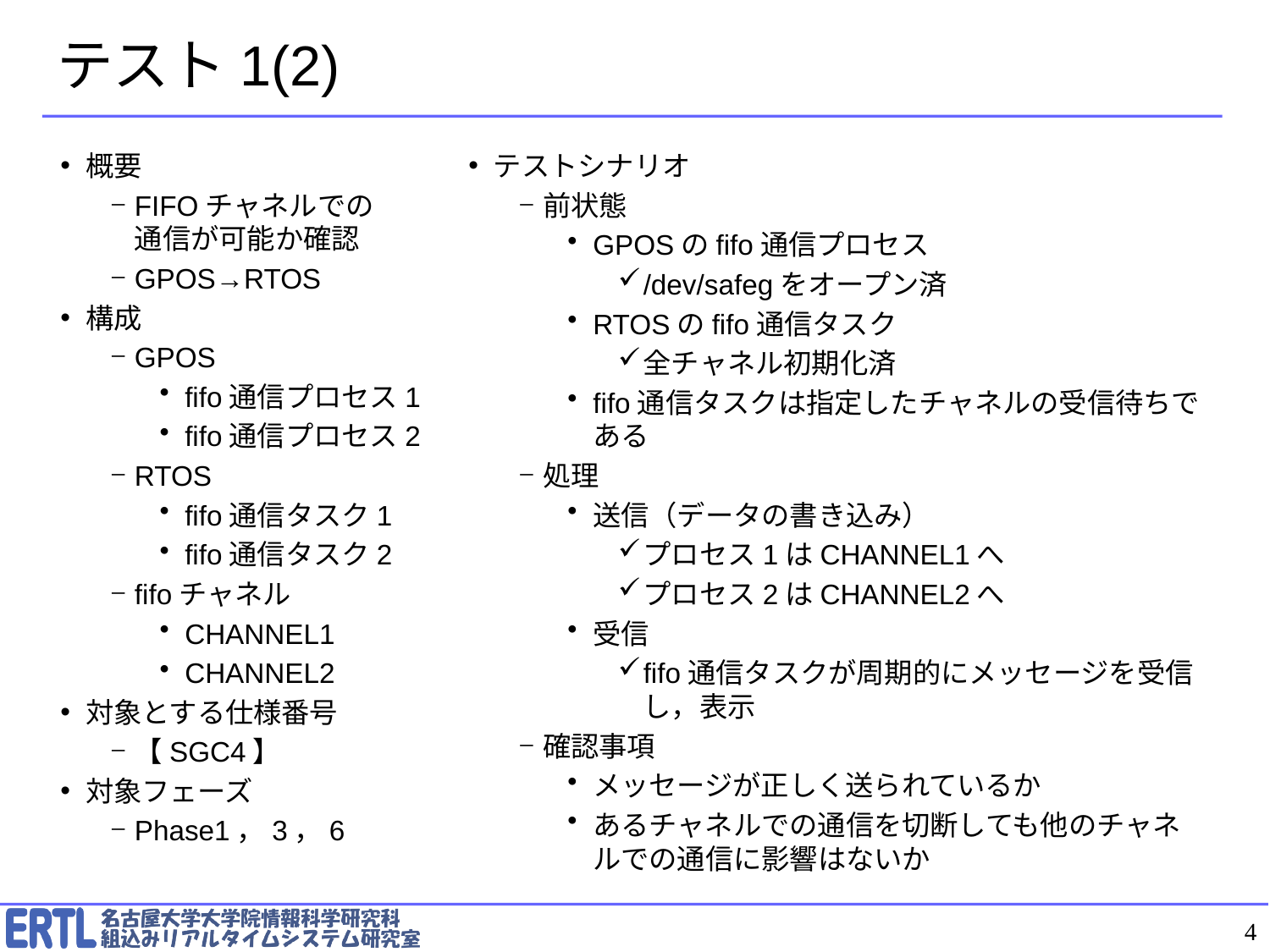

# テスト1(2)
概要
FIFOチャネルでの
通信が可能か確認
GPOS→RTOS
構成
GPOS
fifo通信プロセス1
fifo通信プロセス2
RTOS
fifo通信タスク1
fifo通信タスク2
fifoチャネル
CHANNEL1
CHANNEL2
対象とする仕様番号
【SGC4】
対象フェーズ
Phase1，3，6
テストシナリオ
前状態
GPOSのfifo通信プロセス
/dev/safegをオープン済
RTOSのfifo通信タスク
全チャネル初期化済
fifo通信タスクは指定したチャネルの受信待ちである
処理
送信（データの書き込み）
プロセス1はCHANNEL1へ
プロセス2はCHANNEL2へ
受信
fifo通信タスクが周期的にメッセージを受信し，表示
確認事項
メッセージが正しく送られているか
あるチャネルでの通信を切断しても他のチャネルでの通信に影響はないか
4